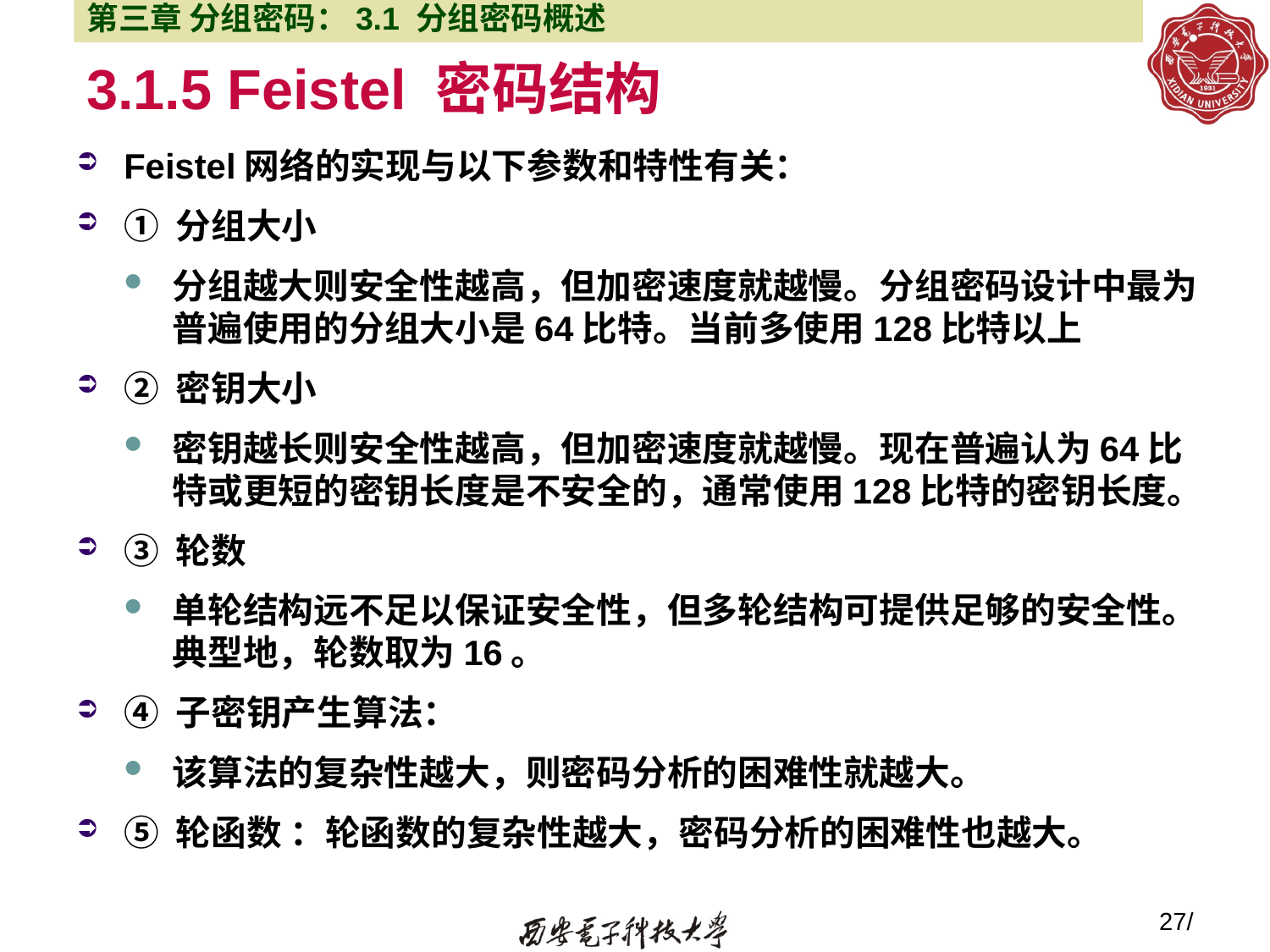

第三章 分组密码：3.1 分组密码概述
# 3.1.5 Feistel 密码结构
Feistel网络的实现与以下参数和特性有关：
① 分组大小
分组越大则安全性越高，但加密速度就越慢。分组密码设计中最为普遍使用的分组大小是64比特。当前多使用128比特以上
② 密钥大小
密钥越长则安全性越高，但加密速度就越慢。现在普遍认为64比特或更短的密钥长度是不安全的，通常使用128比特的密钥长度。
③ 轮数
单轮结构远不足以保证安全性，但多轮结构可提供足够的安全性。典型地，轮数取为16。
④ 子密钥产生算法：
该算法的复杂性越大，则密码分析的困难性就越大。
⑤ 轮函数 ：轮函数的复杂性越大，密码分析的困难性也越大。
27/